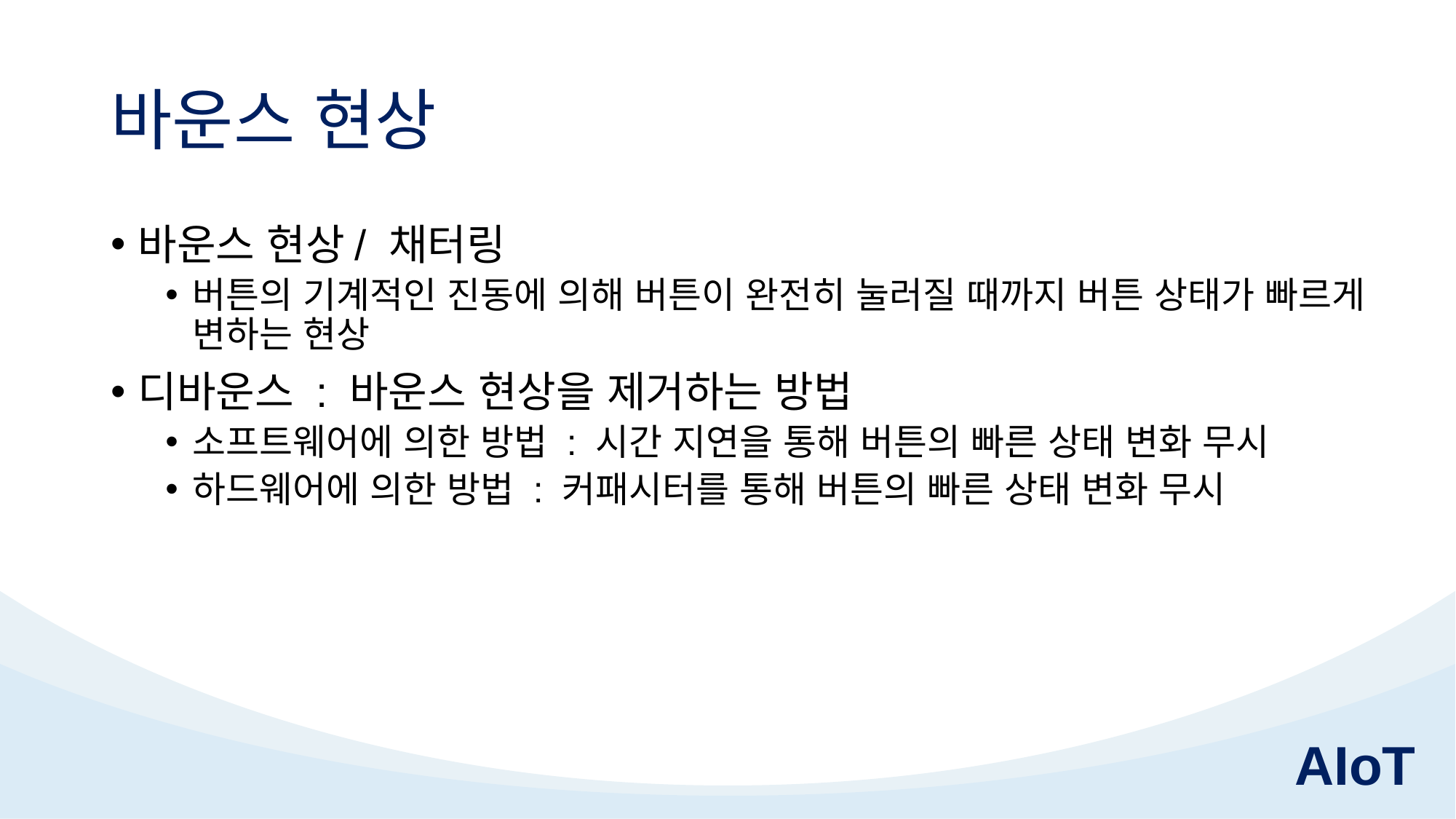

# 바운스 현상
바운스 현상/ 채터링
버튼의 기계적인 진동에 의해 버튼이 완전히 눌러질 때까지 버튼 상태가 빠르게 변하는 현상
디바운스 : 바운스 현상을 제거하는 방법
소프트웨어에 의한 방법 : 시간 지연을 통해 버튼의 빠른 상태 변화 무시
하드웨어에 의한 방법 : 커패시터를 통해 버튼의 빠른 상태 변화 무시